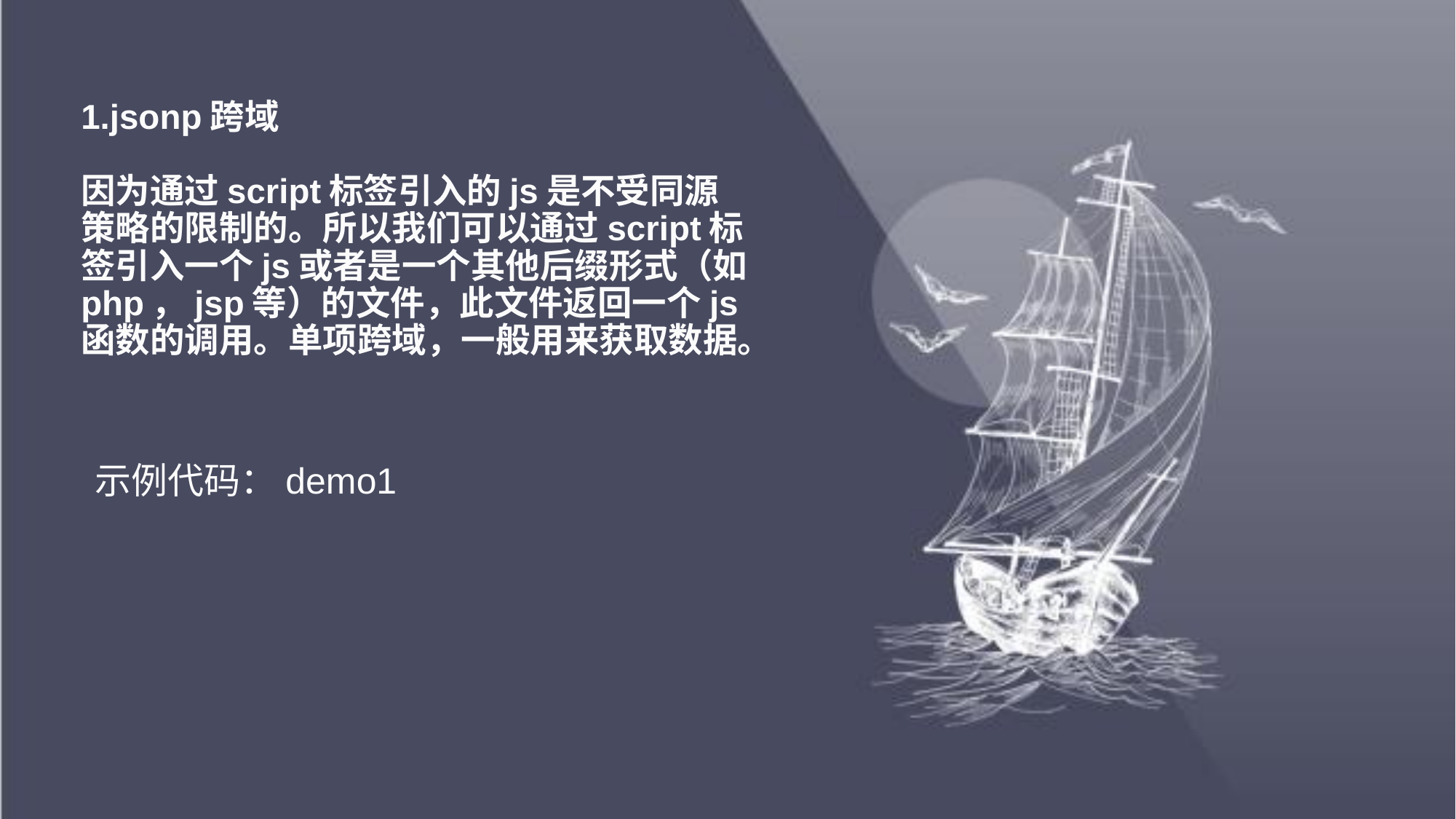

# 1.jsonp跨域 因为通过script标签引入的js是不受同源策略的限制的。所以我们可以通过script标签引入一个js或者是一个其他后缀形式（如php，jsp等）的文件，此文件返回一个js函数的调用。单项跨域，一般用来获取数据。
示例代码：demo1